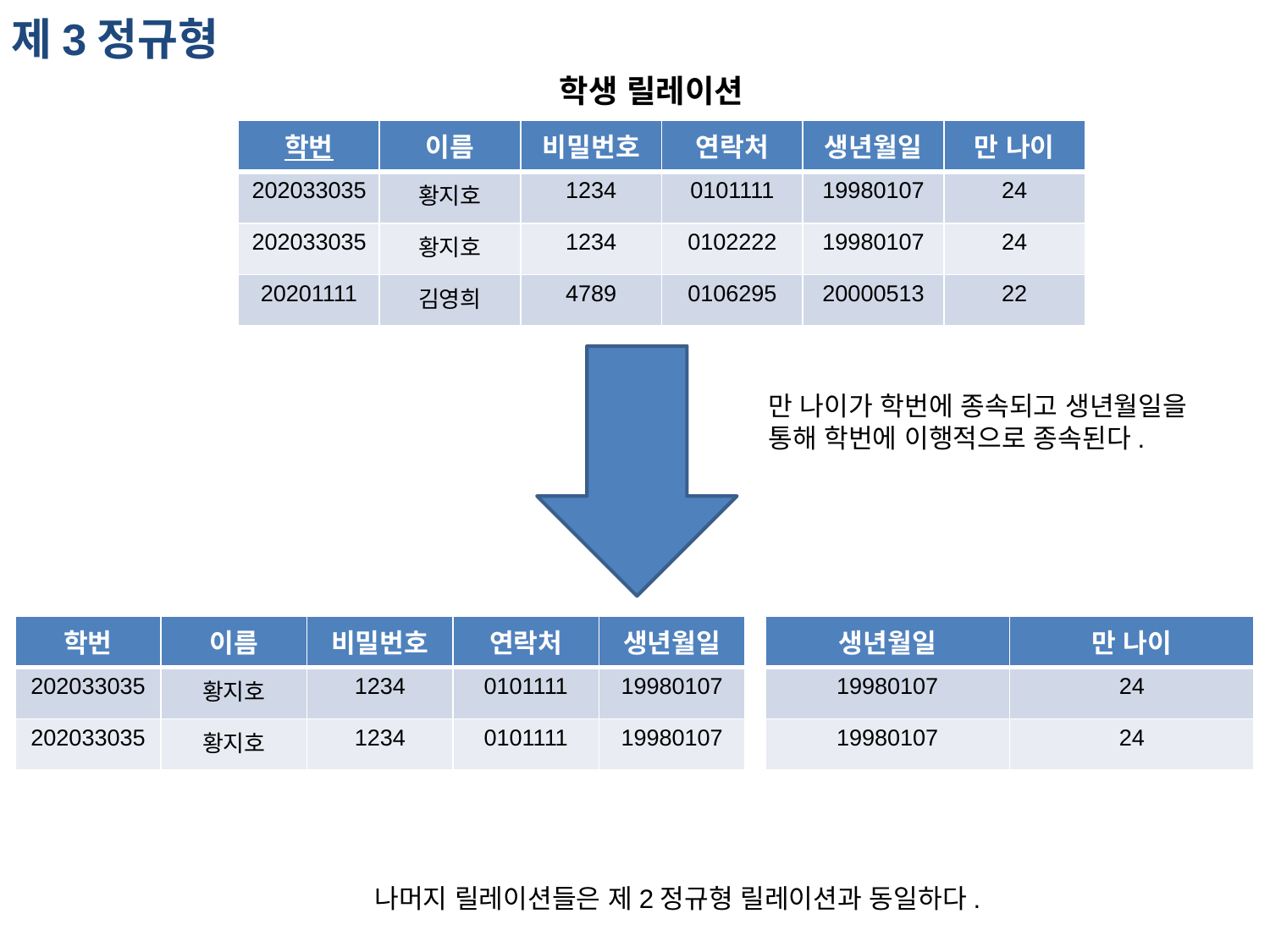

제3정규형
학생 릴레이션
| 학번 | 이름 | 비밀번호 | 연락처 | 생년월일 | 만 나이 |
| --- | --- | --- | --- | --- | --- |
| 202033035 | 황지호 | 1234 | 0101111 | 19980107 | 24 |
| 202033035 | 황지호 | 1234 | 0102222 | 19980107 | 24 |
| 20201111 | 김영희 | 4789 | 0106295 | 20000513 | 22 |

만 나이가 학번에 종속되고 생년월일을
통해 학번에 이행적으로 종속된다.
| 학번 | 이름 | 비밀번호 | 연락처 | 생년월일 |
| --- | --- | --- | --- | --- |
| 202033035 | 황지호 | 1234 | 0101111 | 19980107 |
| 202033035 | 황지호 | 1234 | 0101111 | 19980107 |
| 생년월일 | 만 나이 |
| --- | --- |
| 19980107 | 24 |
| 19980107 | 24 |
나머지 릴레이션들은 제2정규형 릴레이션과 동일하다.